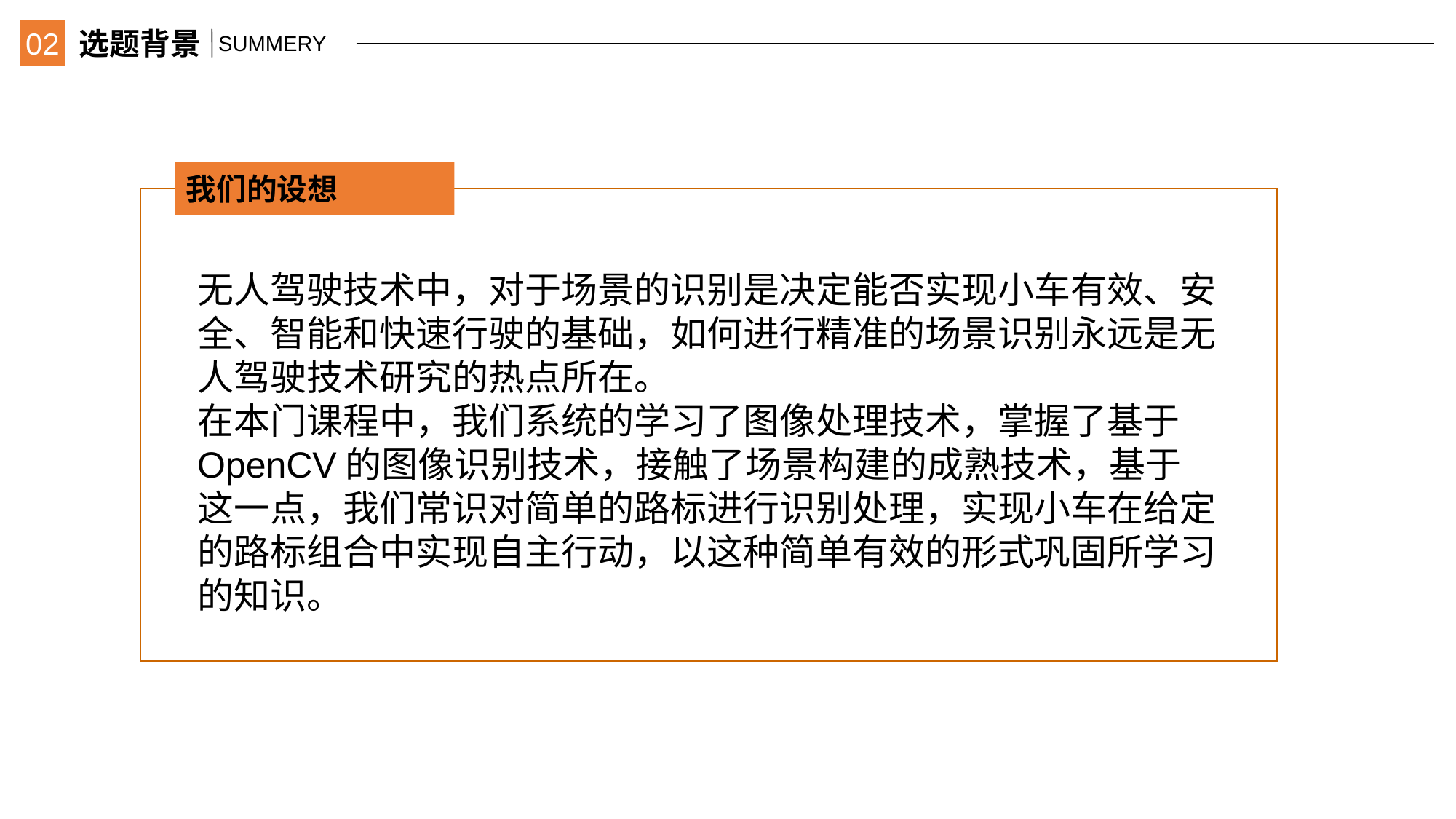

02
选题背景

SUMMERY

我们的设想

无人驾驶技术中，对于场景的识别是决定能否实现小车有效、安全、智能和快速行驶的基础，如何进行精准的场景识别永远是无人驾驶技术研究的热点所在。
在本门课程中，我们系统的学习了图像处理技术，掌握了基于OpenCV的图像识别技术，接触了场景构建的成熟技术，基于这一点，我们常识对简单的路标进行识别处理，实现小车在给定的路标组合中实现自主行动，以这种简单有效的形式巩固所学习的知识。